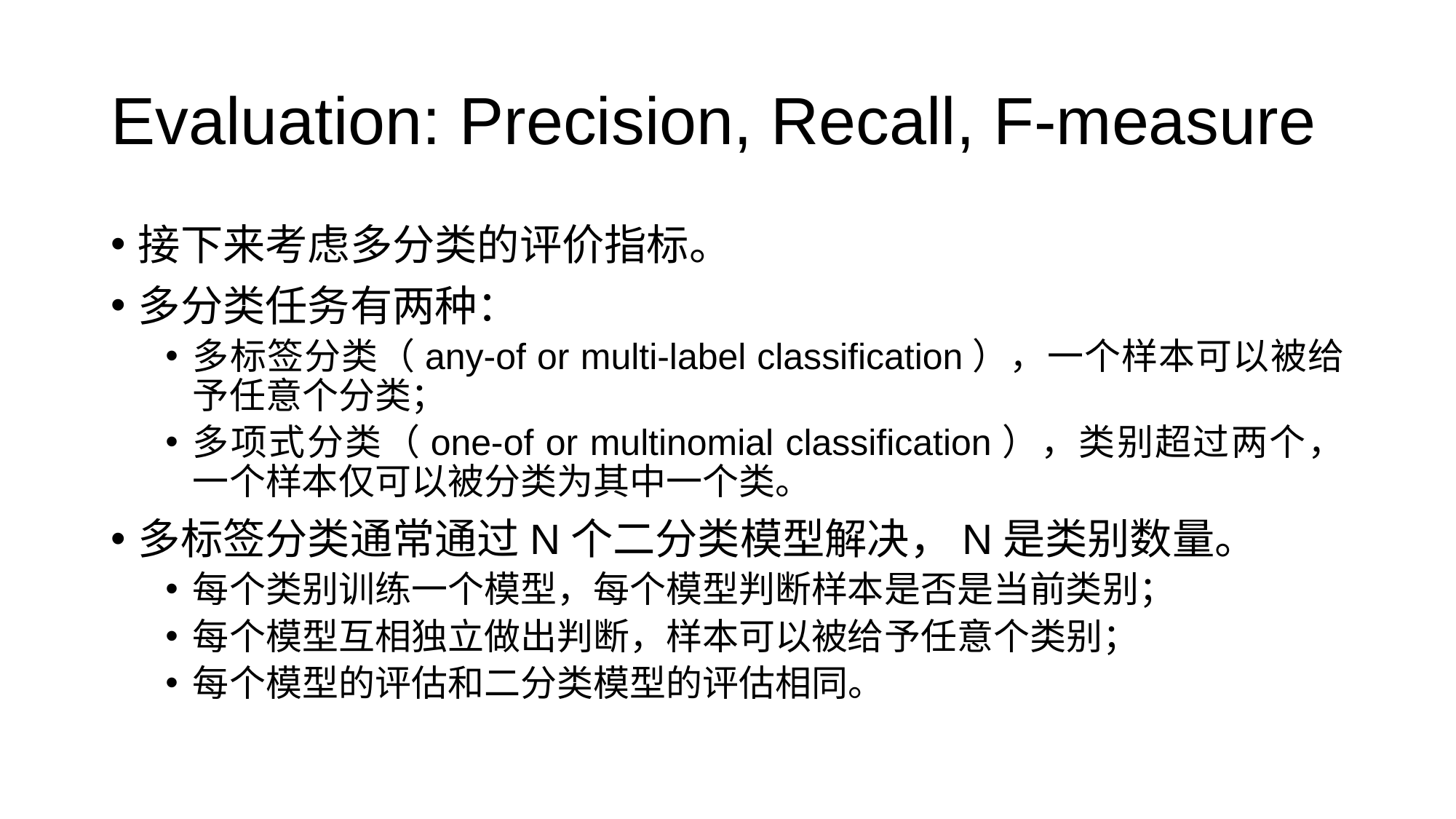

# Evaluation: Precision, Recall, F-measure
接下来考虑多分类的评价指标。
多分类任务有两种：
多标签分类（any-of or multi-label classification），一个样本可以被给予任意个分类；
多项式分类（one-of or multinomial classification），类别超过两个，一个样本仅可以被分类为其中一个类。
多标签分类通常通过N个二分类模型解决，N是类别数量。
每个类别训练一个模型，每个模型判断样本是否是当前类别；
每个模型互相独立做出判断，样本可以被给予任意个类别；
每个模型的评估和二分类模型的评估相同。